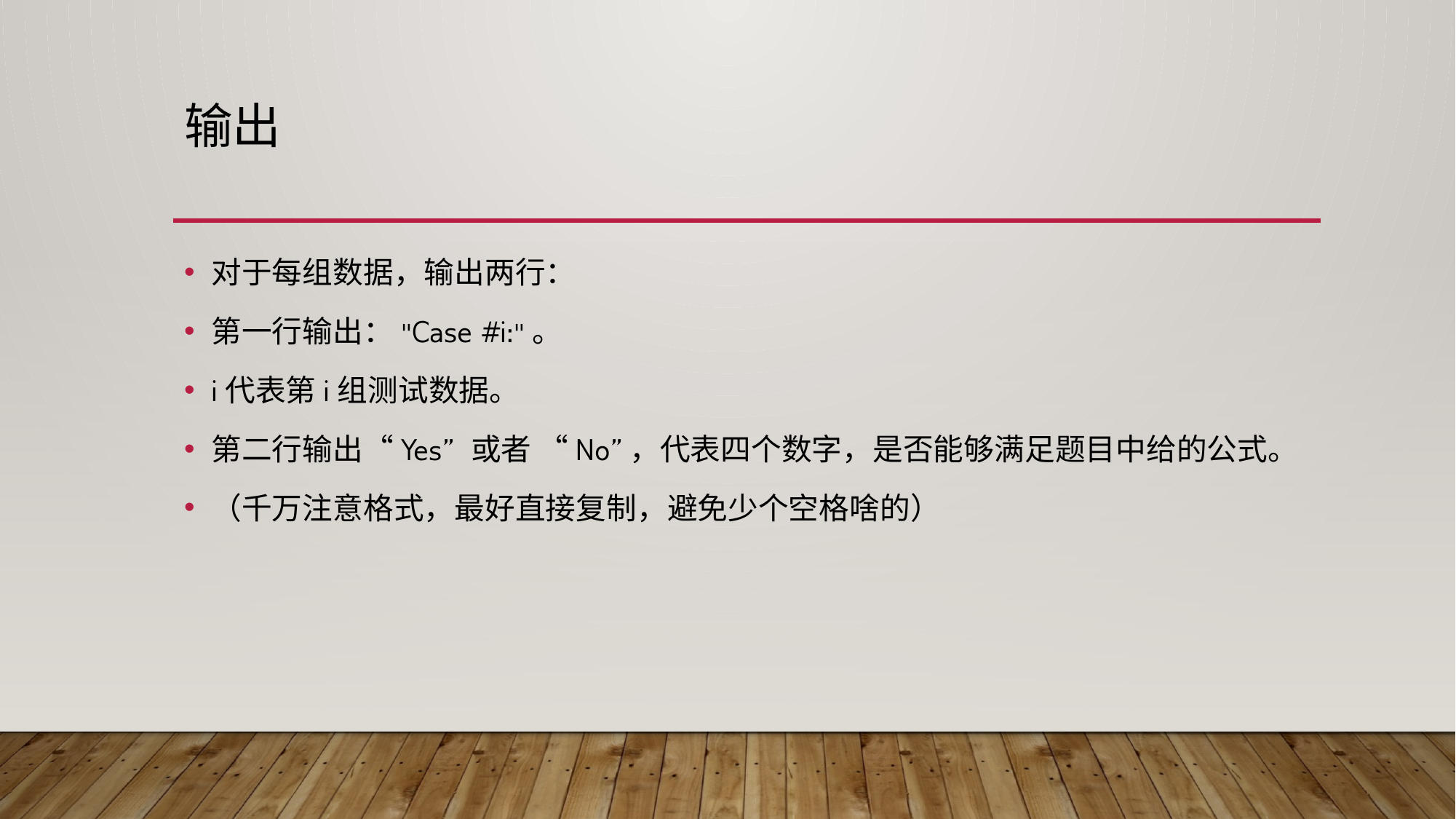

# 输出
对于每组数据，输出两行：
第一行输出："Case #i:"。
i代表第i组测试数据。
第二行输出“Yes” 或者 “No”，代表四个数字，是否能够满足题目中给的公式。
（千万注意格式，最好直接复制，避免少个空格啥的）